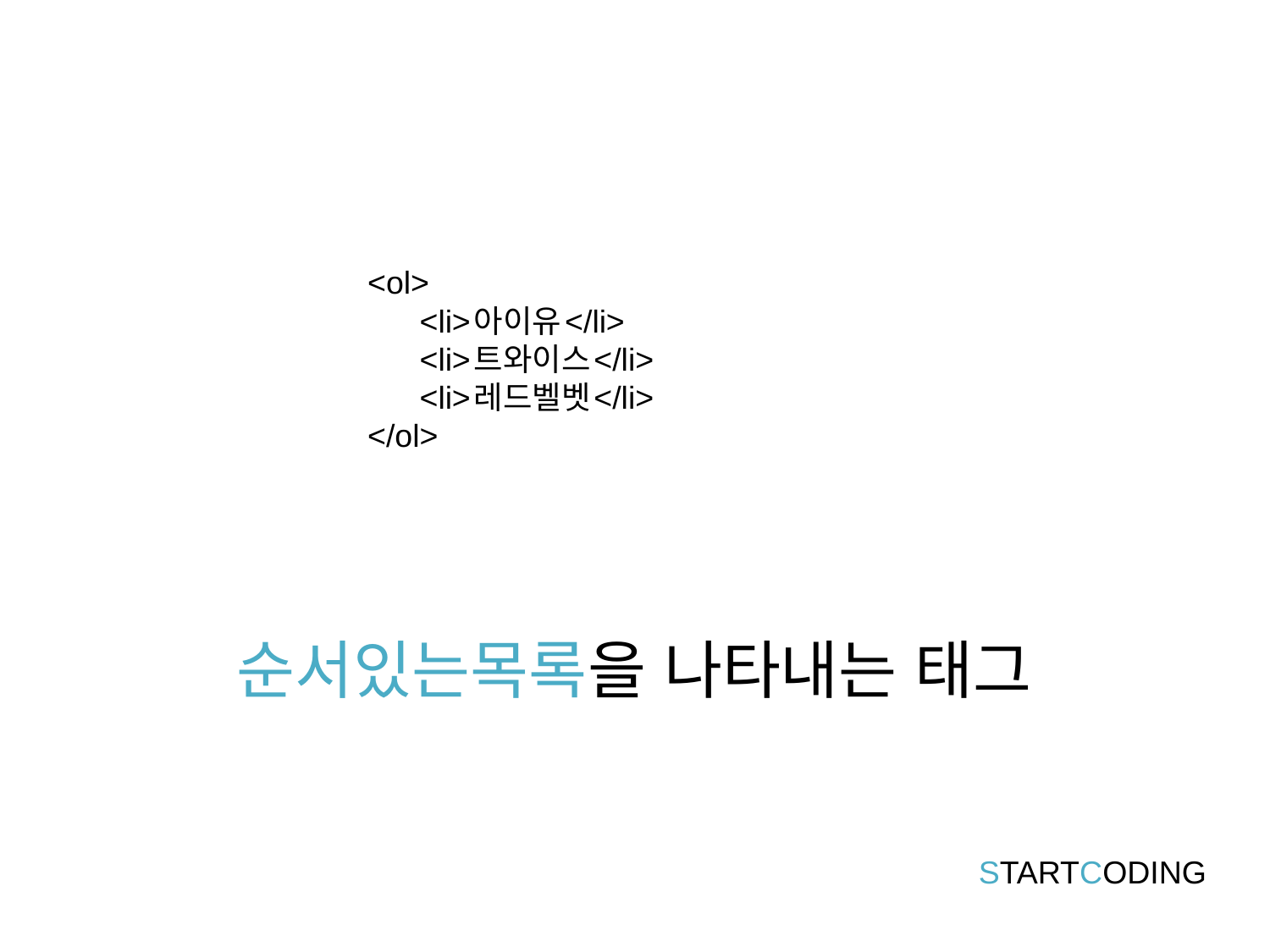

# <ol> <li>아이유</li> <li>트와이스</li> <li>레드벨벳</li> </ol>
순서있는목록을 나타내는 태그
STARTCODING